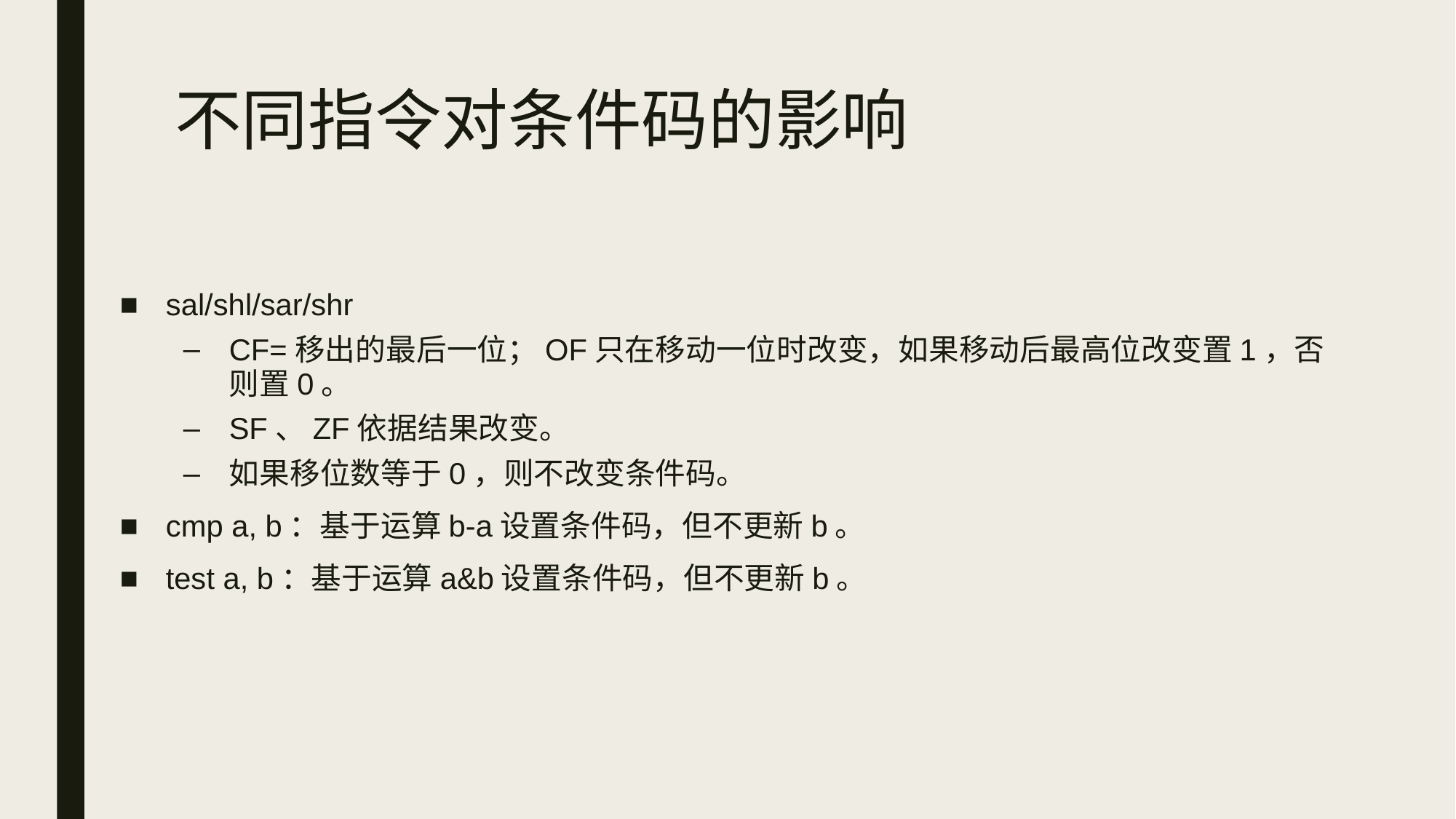

# 不同指令对条件码的影响
sal/shl/sar/shr
CF=移出的最后一位；OF只在移动一位时改变，如果移动后最高位改变置1，否则置0。
SF、ZF依据结果改变。
如果移位数等于0，则不改变条件码。
cmp a, b：基于运算b-a设置条件码，但不更新b。
test a, b：基于运算a&b设置条件码，但不更新b。